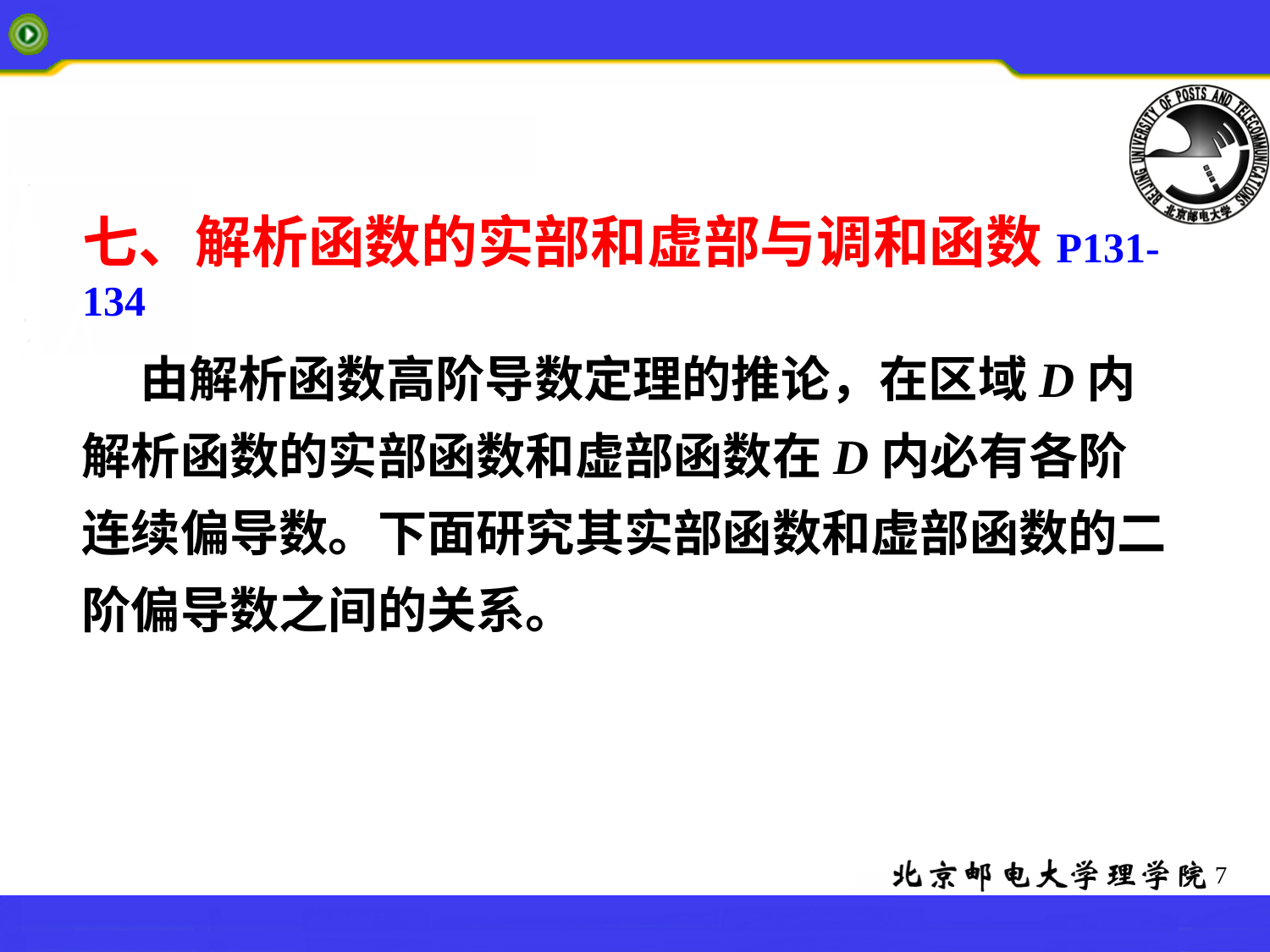

# 七、解析函数的实部和虚部与调和函数P131-134
     由解析函数高阶导数定理的推论，在区域D内解析函数的实部函数和虚部函数在D内必有各阶连续偏导数。下面研究其实部函数和虚部函数的二阶偏导数之间的关系。
7